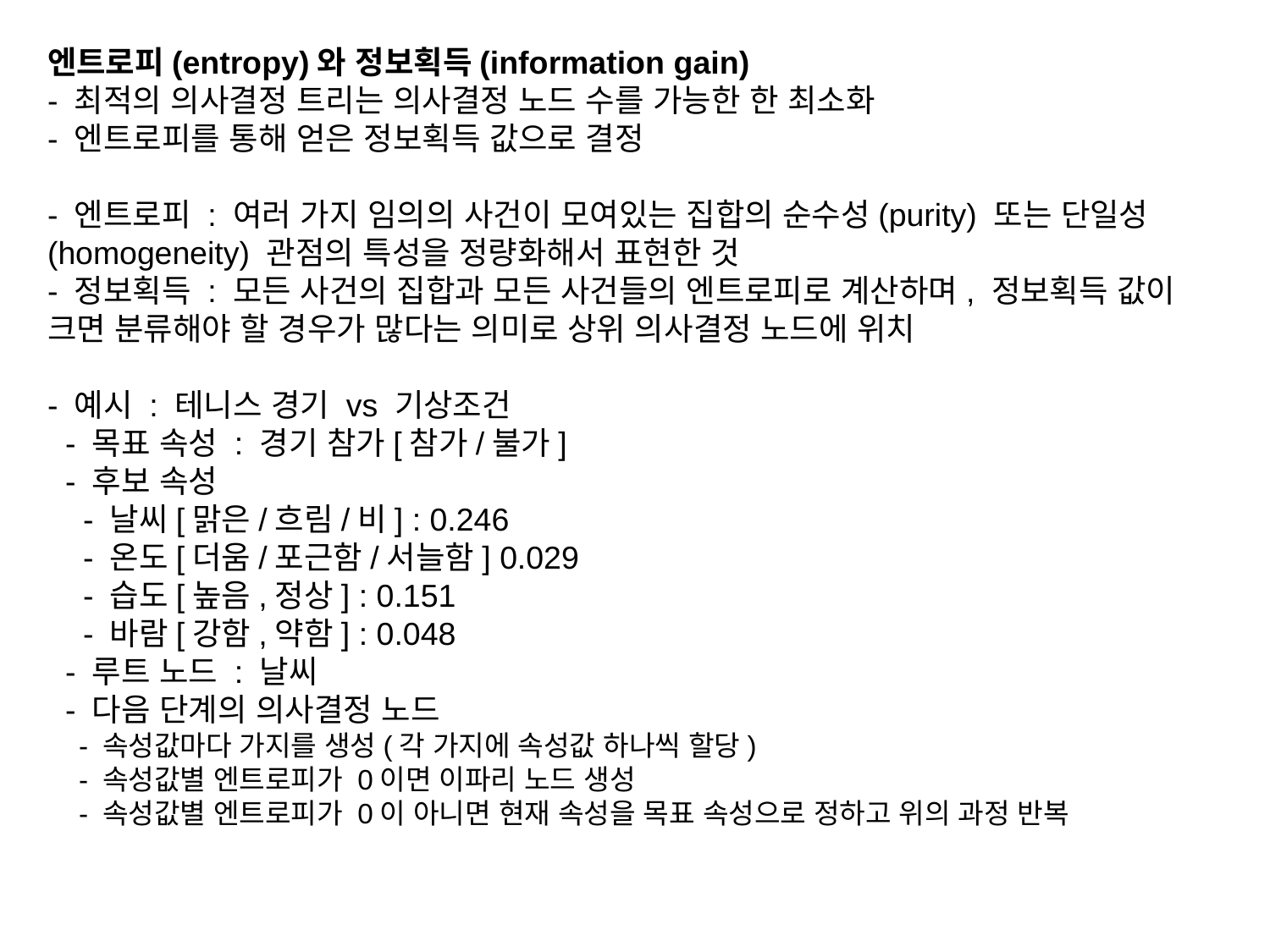

엔트로피(entropy)와 정보획득(information gain)
- 최적의 의사결정 트리는 의사결정 노드 수를 가능한 한 최소화
- 엔트로피를 통해 얻은 정보획득 값으로 결정

- 엔트로피 : 여러 가지 임의의 사건이 모여있는 집합의 순수성(purity) 또는 단일성(homogeneity) 관점의 특성을 정량화해서 표현한 것
- 정보획득 : 모든 사건의 집합과 모든 사건들의 엔트로피로 계산하며, 정보획득 값이 크면 분류해야 할 경우가 많다는 의미로 상위 의사결정 노드에 위치

- 예시 : 테니스 경기 vs 기상조건
  - 목표 속성 : 경기 참가[참가/불가]
  - 후보 속성
    - 날씨[맑은/흐림/비] : 0.246
    - 온도[더움/포근함/서늘함] 0.029
    - 습도[높음,정상] : 0.151
    - 바람[강함,약함] : 0.048
  - 루트 노드 : 날씨
  - 다음 단계의 의사결정 노드
    - 속성값마다 가지를 생성(각 가지에 속성값 하나씩 할당)
    - 속성값별 엔트로피가 0이면 이파리 노드 생성
    - 속성값별 엔트로피가 0이 아니면 현재 속성을 목표 속성으로 정하고 위의 과정 반복